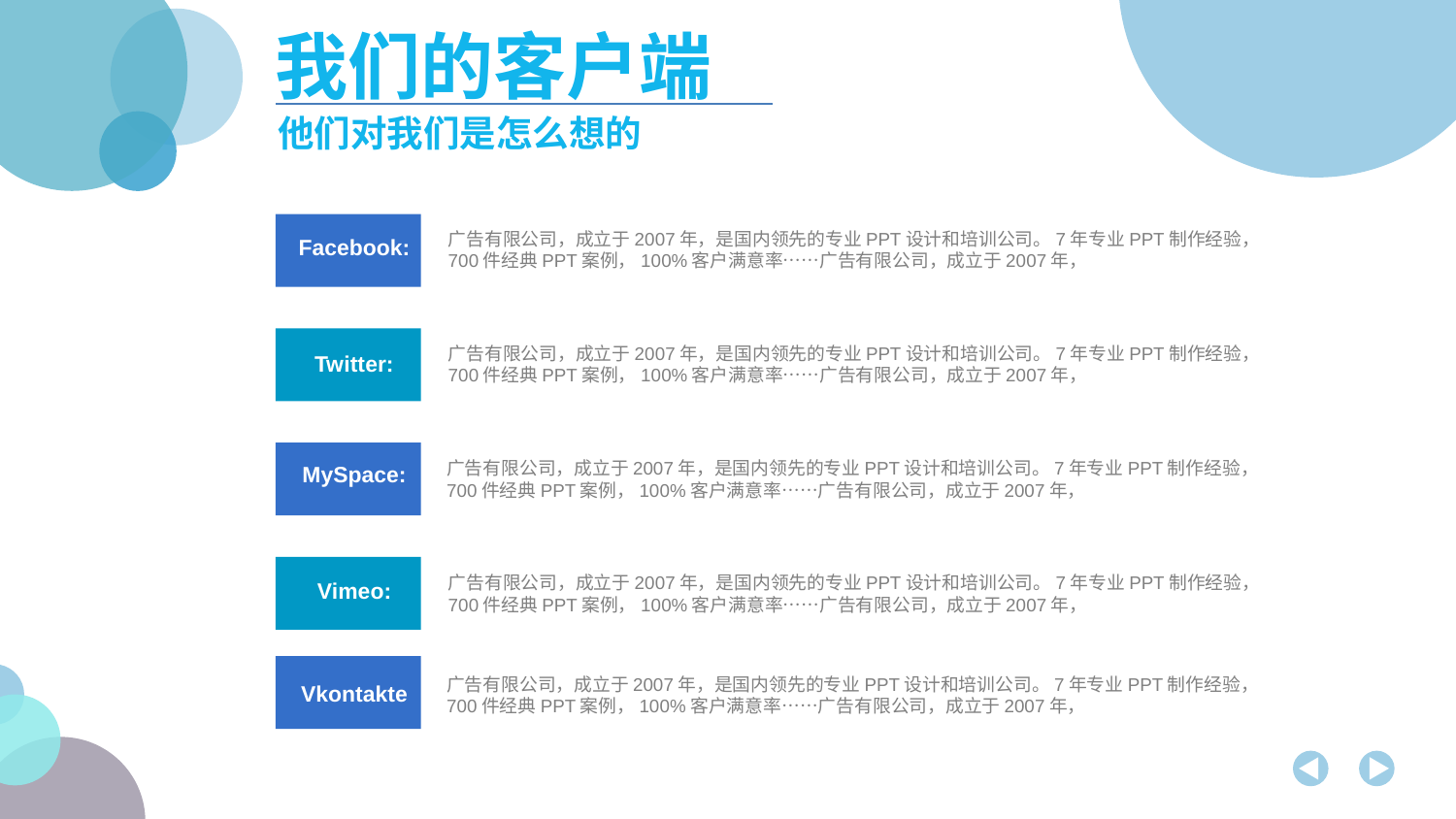

我们的客户端
他们对我们是怎么想的

Facebook:
广告有限公司，成立于2007年，是国内领先的专业PPT设计和培训公司。7年专业PPT制作经验，700件经典PPT案例，100%客户满意率……广告有限公司，成立于2007年，

广告有限公司，成立于2007年，是国内领先的专业PPT设计和培训公司。7年专业PPT制作经验，700件经典PPT案例，100%客户满意率……广告有限公司，成立于2007年，
Twitter:

MySpace:
广告有限公司，成立于2007年，是国内领先的专业PPT设计和培训公司。7年专业PPT制作经验，700件经典PPT案例，100%客户满意率……广告有限公司，成立于2007年，

Vimeo:
广告有限公司，成立于2007年，是国内领先的专业PPT设计和培训公司。7年专业PPT制作经验，700件经典PPT案例，100%客户满意率……广告有限公司，成立于2007年，

Vkontakte
广告有限公司，成立于2007年，是国内领先的专业PPT设计和培训公司。7年专业PPT制作经验，700件经典PPT案例，100%客户满意率……广告有限公司，成立于2007年，